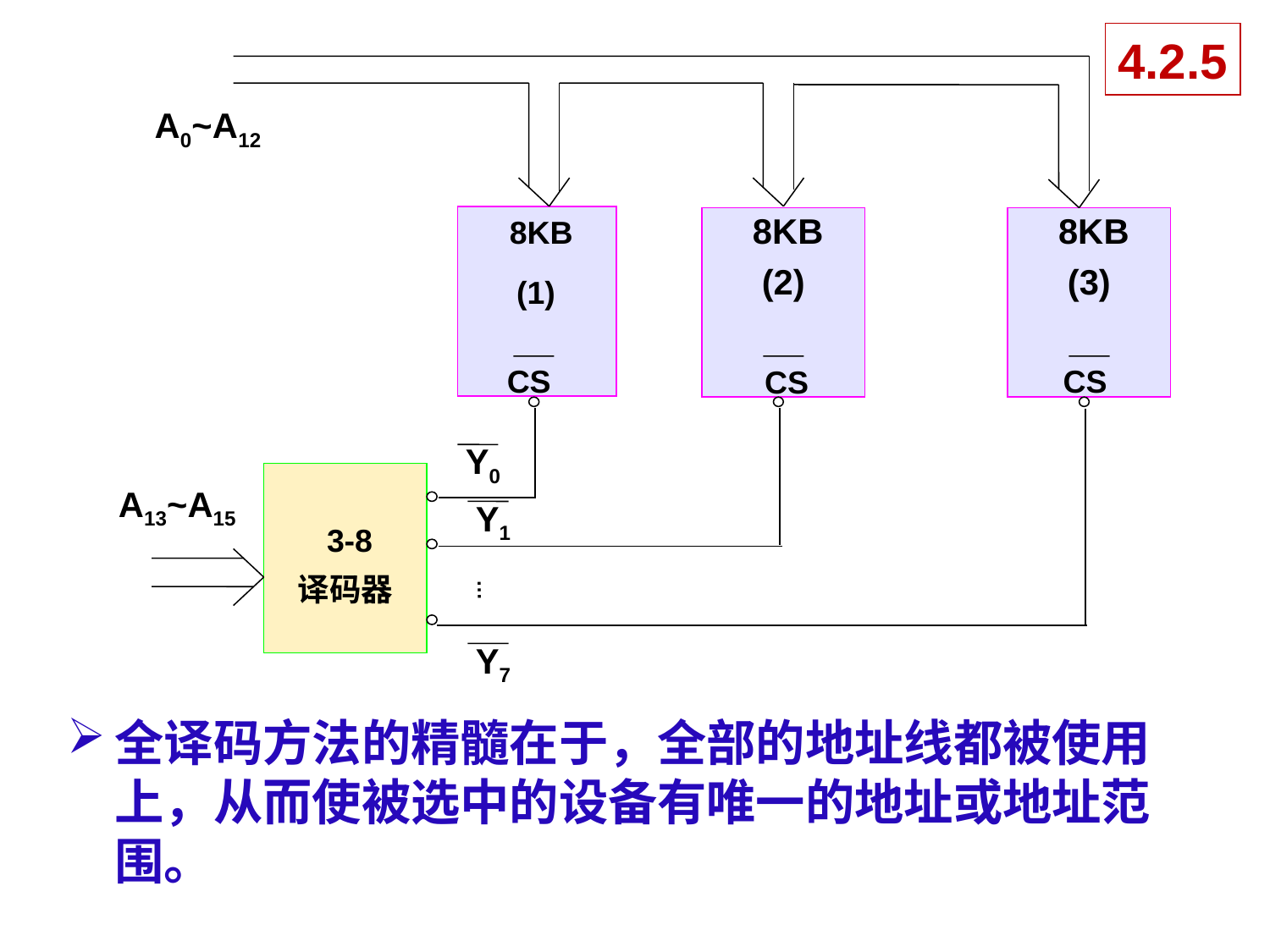

4.2.5

A0~A12

8KB
 8KB
(2)

 8KB
(3)

(1)
CS
CS

CS

Y0

 3-8
译码器
A13~A15

Y1

…

Y7

全译码方法的精髓在于，全部的地址线都被使用上，从而使被选中的设备有唯一的地址或地址范围。